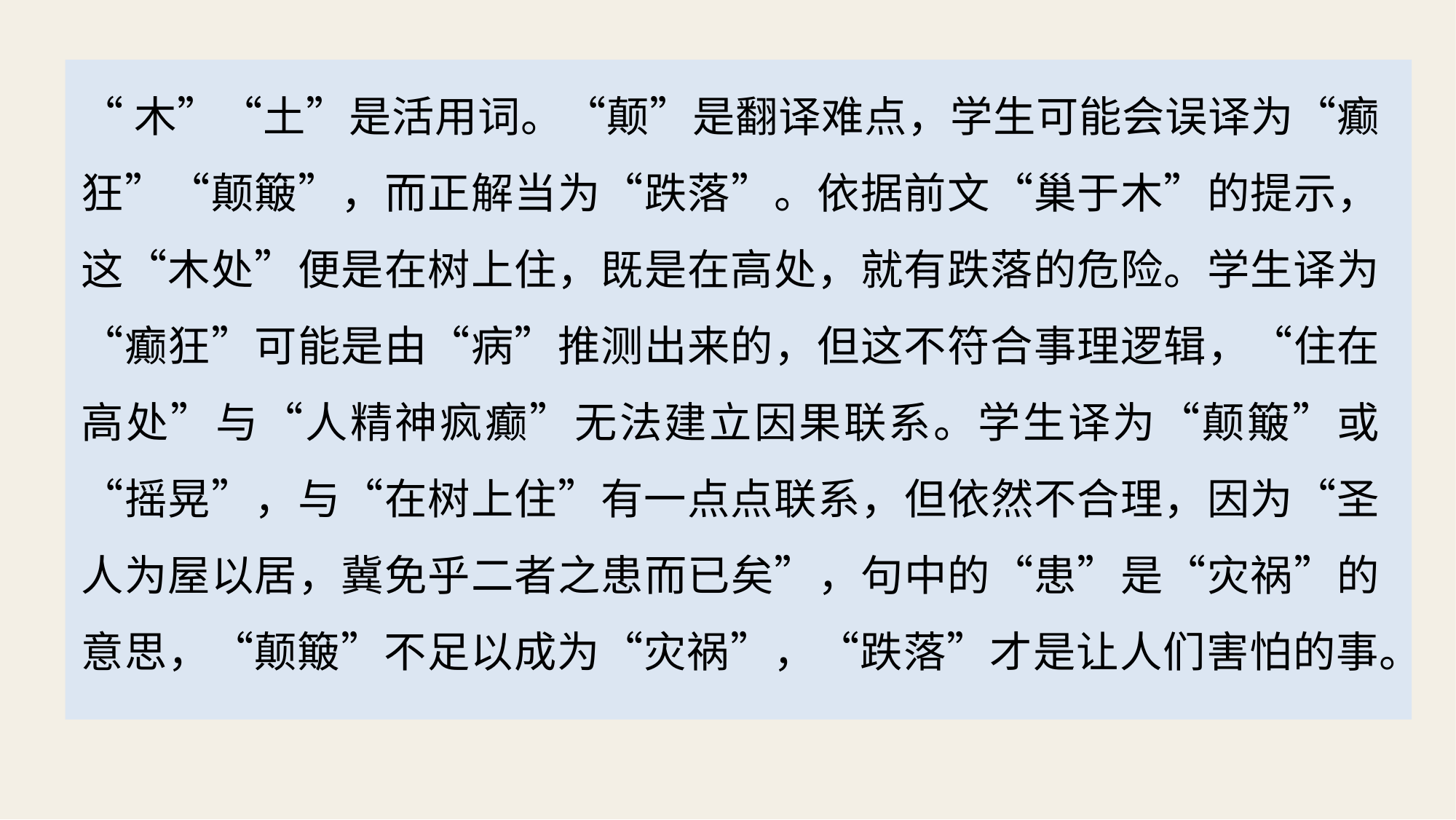

“木”“土”是活用词。“颠”是翻译难点，学生可能会误译为“癫狂”“颠簸”，而正解当为“跌落”。依据前文“巢于木”的提示，这“木处”便是在树上住，既是在高处，就有跌落的危险。学生译为“癫狂”可能是由“病”推测出来的，但这不符合事理逻辑，“住在高处”与“人精神疯癫”无法建立因果联系。学生译为“颠簸”或“摇晃”，与“在树上住”有一点点联系，但依然不合理，因为“圣人为屋以居，冀免乎二者之患而已矣”，句中的“患”是“灾祸”的意思，“颠簸”不足以成为“灾祸”，“跌落”才是让人们害怕的事。